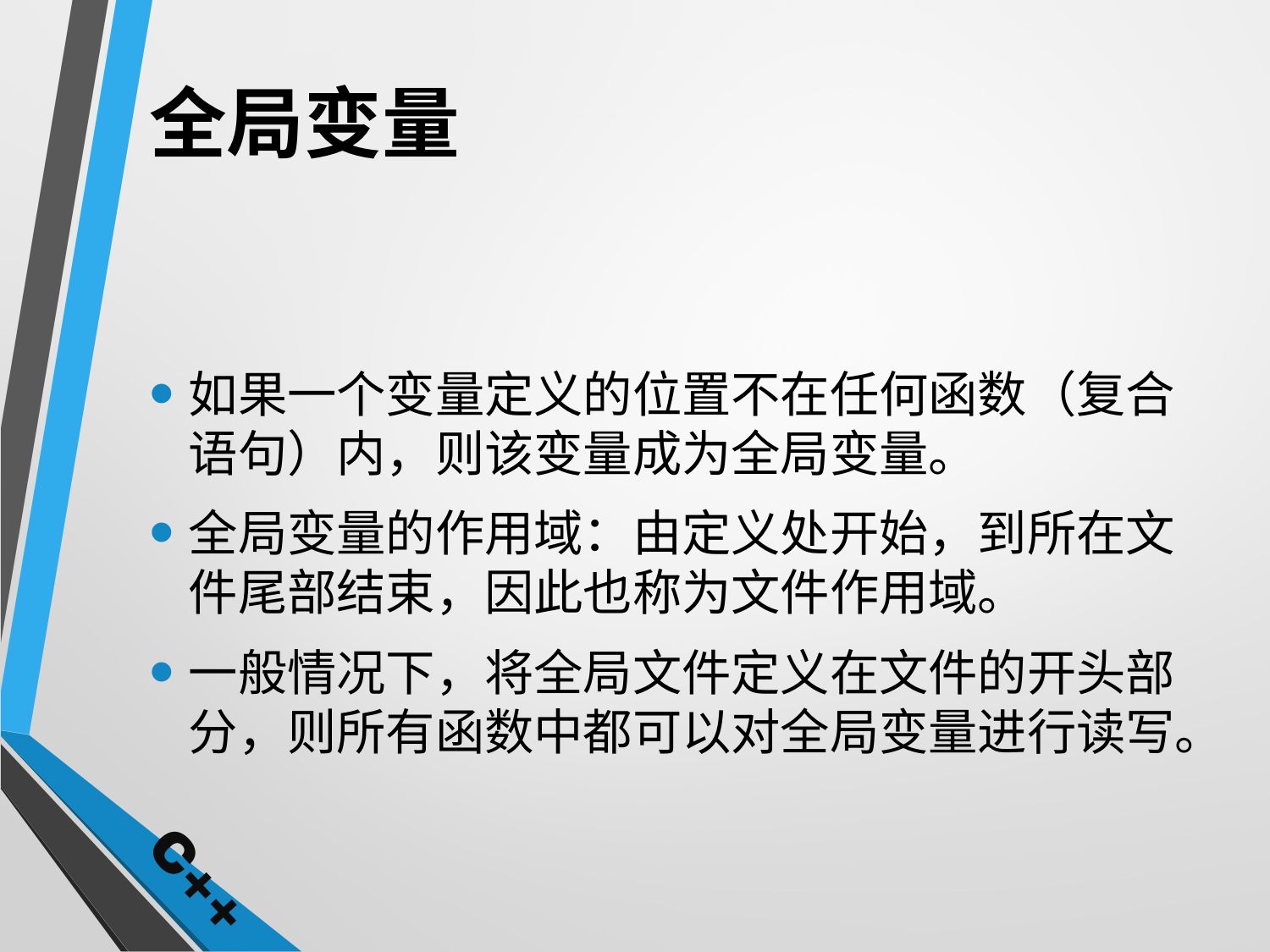

# 全局变量
如果一个变量定义的位置不在任何函数（复合语句）内，则该变量成为全局变量。
全局变量的作用域：由定义处开始，到所在文件尾部结束，因此也称为文件作用域。
一般情况下，将全局文件定义在文件的开头部分，则所有函数中都可以对全局变量进行读写。